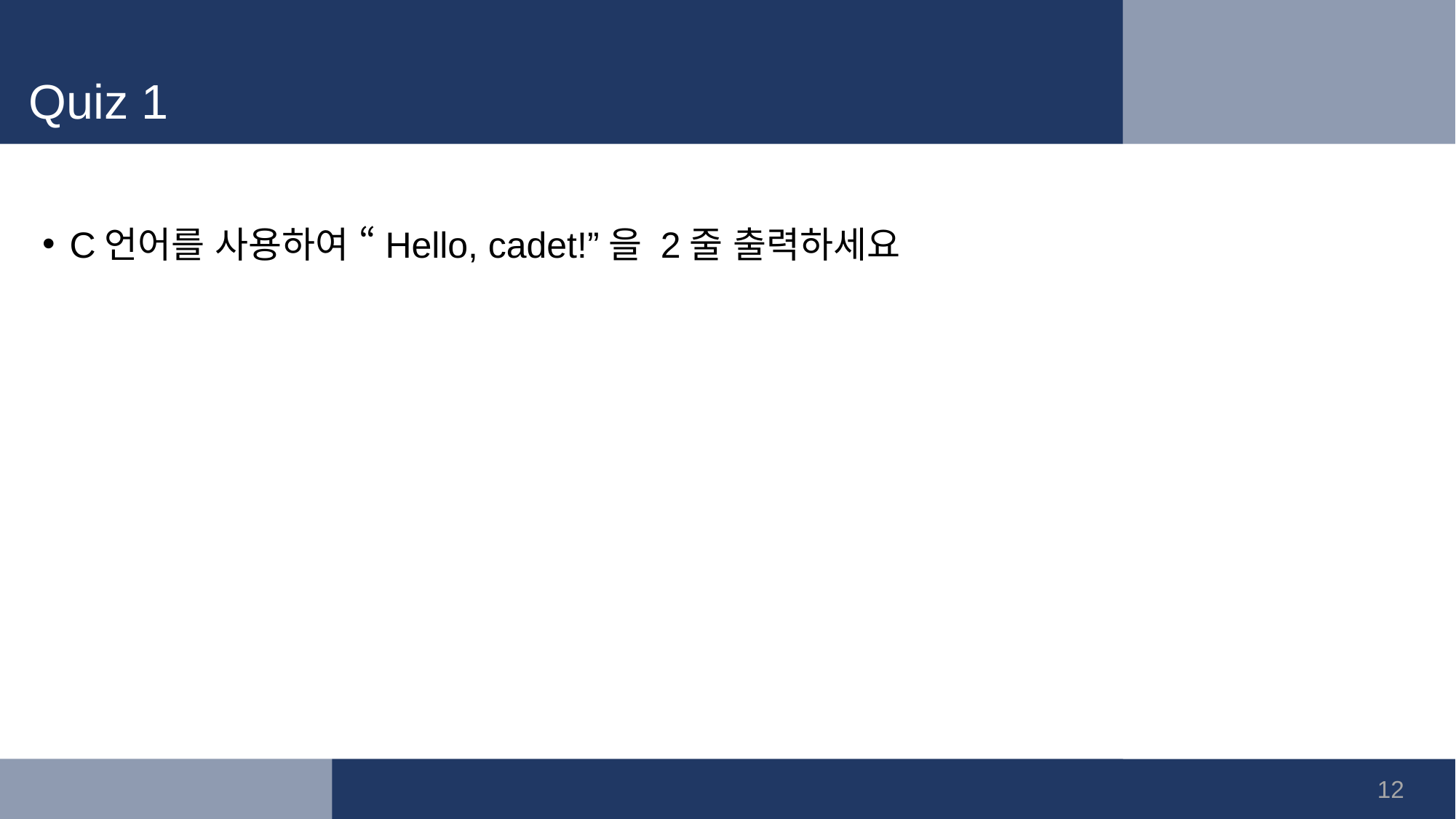

# Quiz 1
C언어를 사용하여 “Hello, cadet!”을 2줄 출력하세요
12